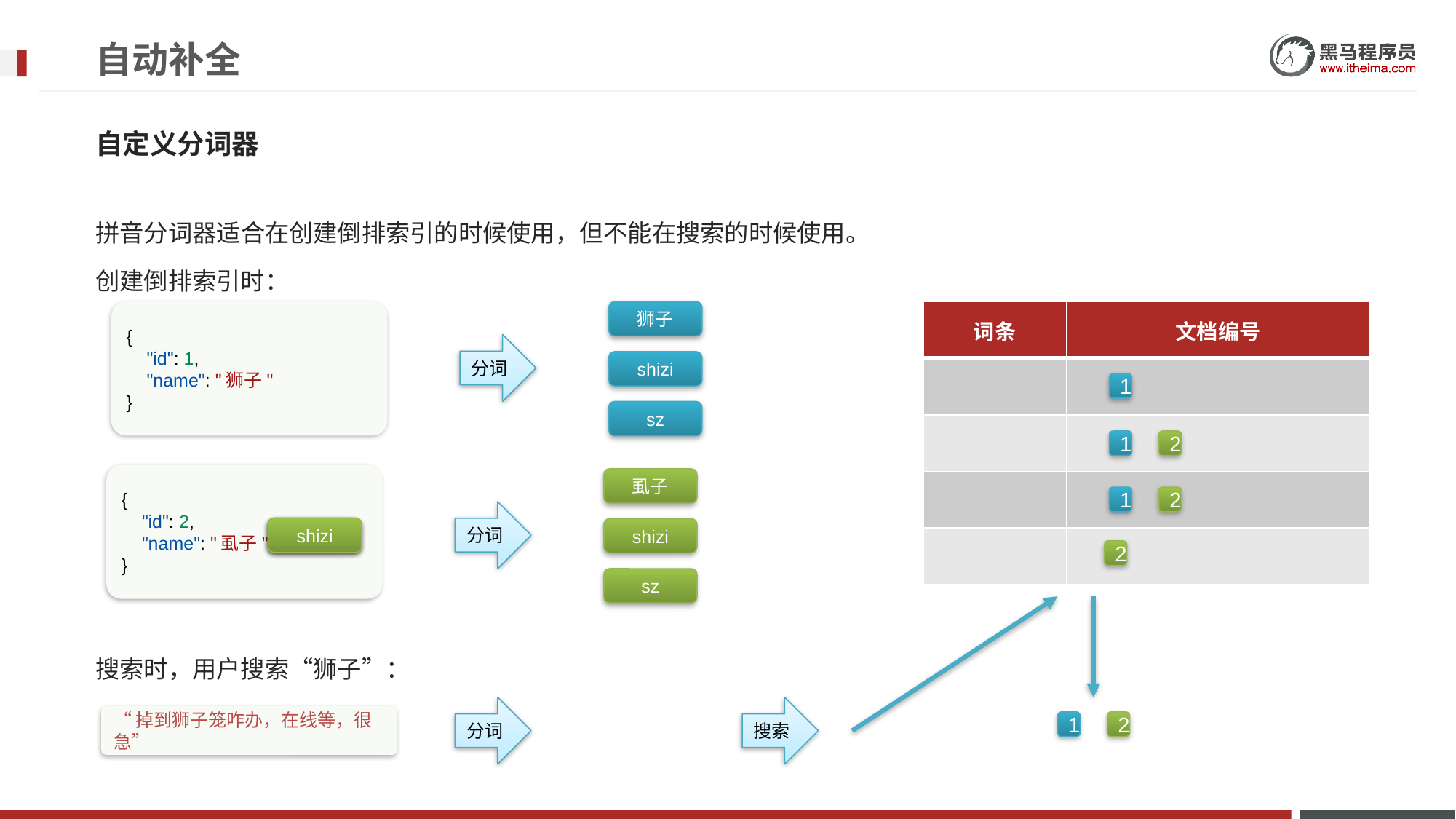

# 自动补全
自定义分词器
拼音分词器适合在创建倒排索引的时候使用，但不能在搜索的时候使用。
创建倒排索引时：

搜索时，用户搜索“狮子”：
{
    "id": 1,
    "name": "狮子"
}
狮子
| 词条 | 文档编号 |
| --- | --- |
|  |  |
|  |  |
|  |  |
|  |  |
分词
狮子
shizi
sz
shizi
1
sz
1
2
{
    "id": 2,
    "name": "虱子"
}
虱子
1
2
分词
shizi
虱子
sz
shizi
2
sz
分词
搜索
“掉到狮子笼咋办，在线等，很急”
1
2
shizi